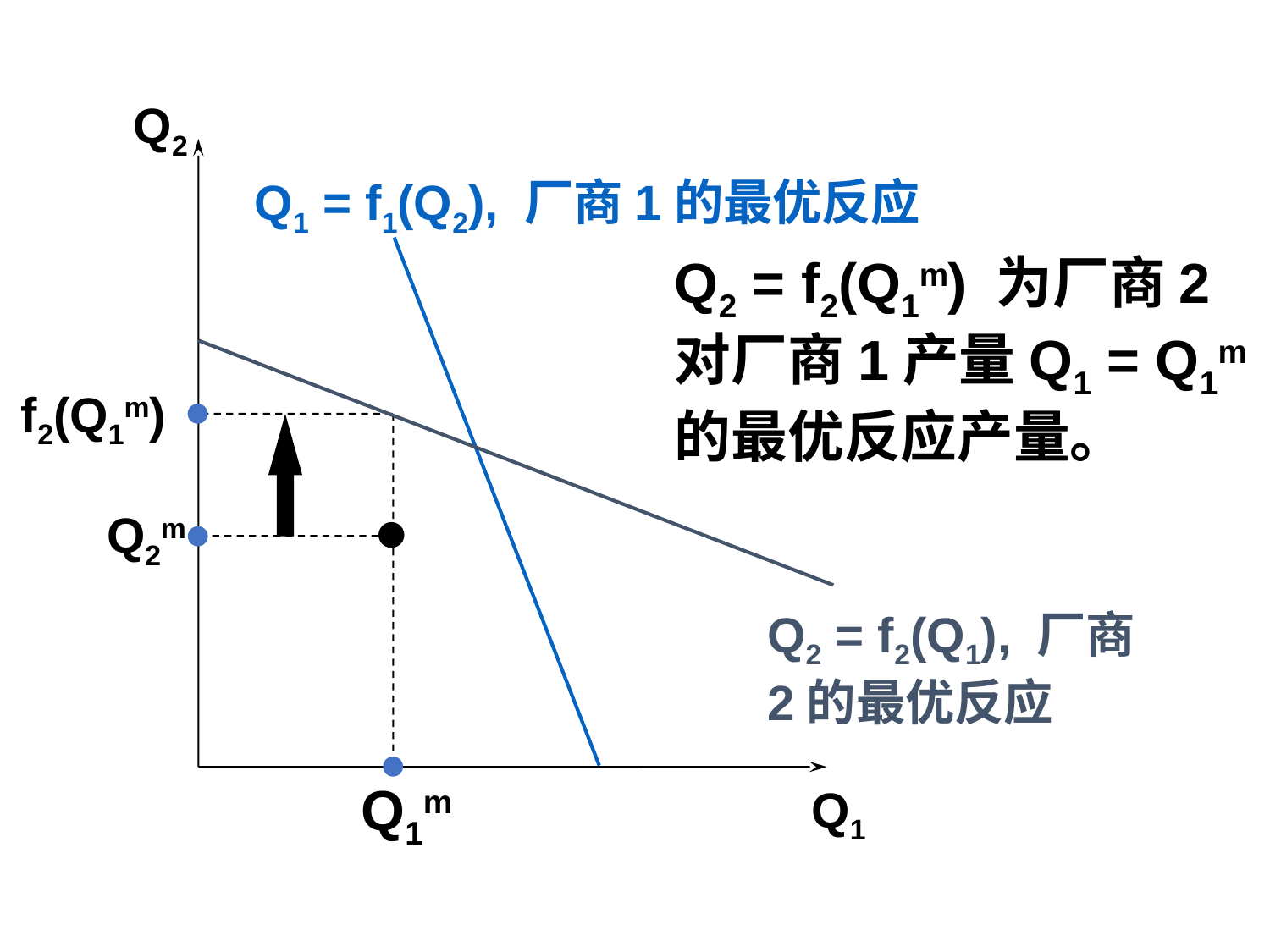

#
Q2

Q1 = f1(Q2), 厂商1的最优反应

Q2 = f2(Q1m) 为厂商2对厂商1产量Q1 = Q1m的最优反应产量。

f2(Q1m)

Q2m

Q2 = f2(Q1), 厂商2的最优反应

Q1m

Q1